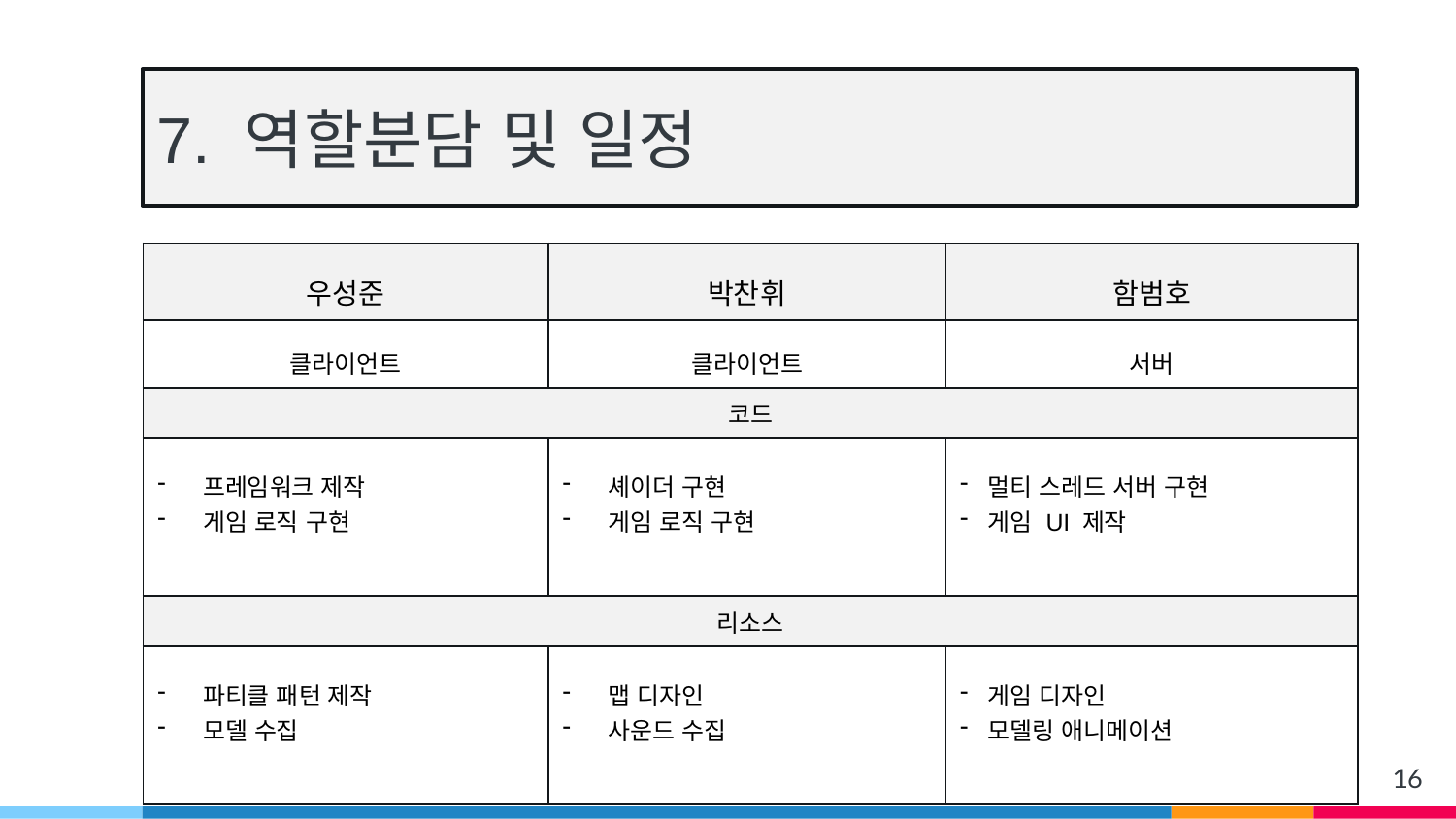

7. 역할분담 및 일정
| 우성준 | 박찬휘 | 함범호 |
| --- | --- | --- |
| 클라이언트 | 클라이언트 | 서버 |
| 코드 |  |  |
| 프레임워크 제작 게임 로직 구현 | 셰이더 구현 게임 로직 구현 | 멀티 스레드 서버 구현 게임 UI 제작 |
| 리소스 |  |  |
| 파티클 패턴 제작 모델 수집 | 맵 디자인 사운드 수집 | 게임 디자인 모델링 애니메이션 |
16